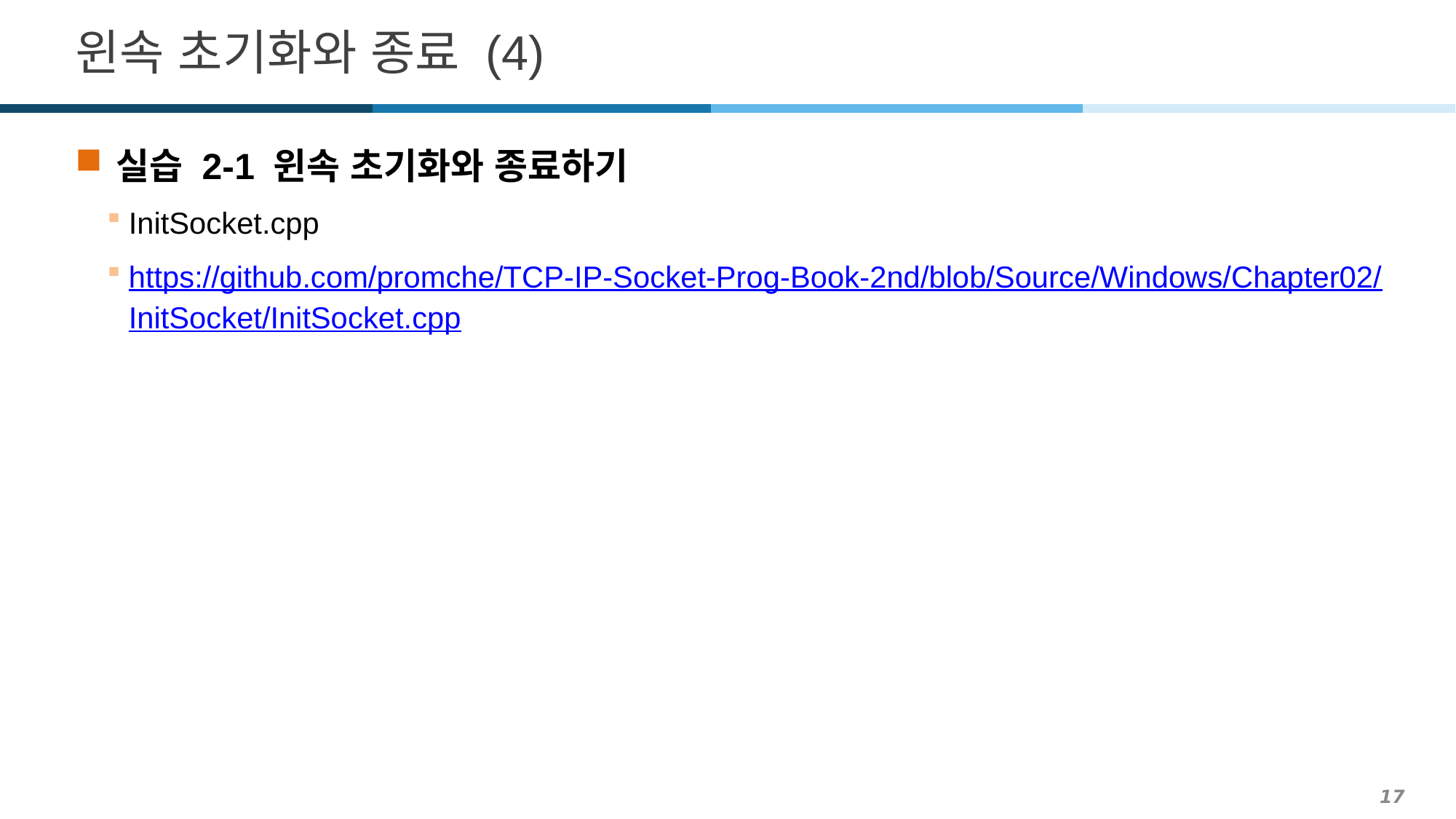

# 윈속 초기화와 종료 (4)
실습 2-1 윈속 초기화와 종료하기
InitSocket.cpp
https://github.com/promche/TCP-IP-Socket-Prog-Book-2nd/blob/Source/Windows/Chapter02/InitSocket/InitSocket.cpp